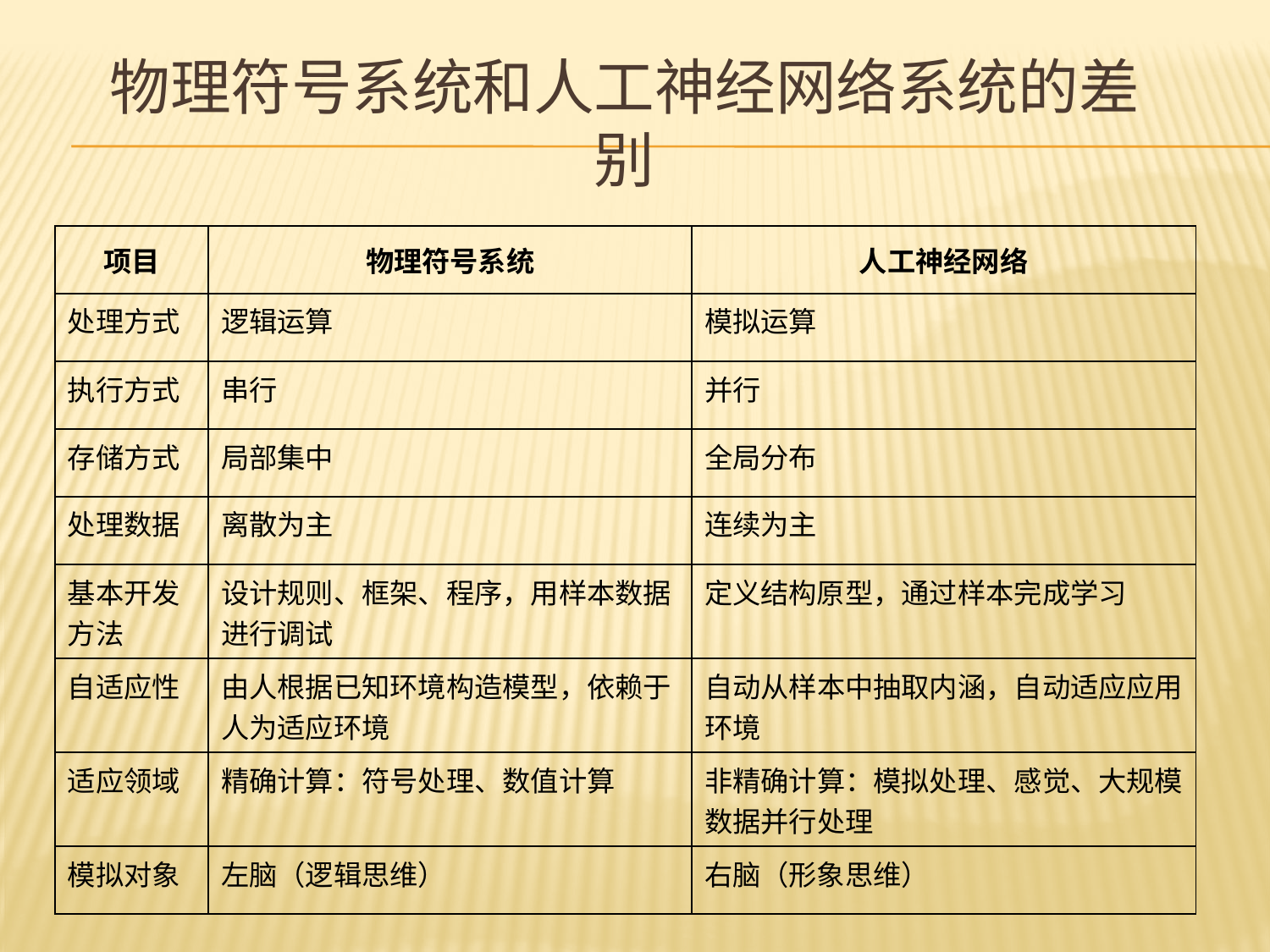

# 物理符号系统和人工神经网络系统的差别
| 项目 | 物理符号系统 | 人工神经网络 |
| --- | --- | --- |
| 处理方式 | 逻辑运算 | 模拟运算 |
| 执行方式 | 串行 | 并行 |
| 存储方式 | 局部集中 | 全局分布 |
| 处理数据 | 离散为主 | 连续为主 |
| 基本开发方法 | 设计规则、框架、程序，用样本数据进行调试 | 定义结构原型，通过样本完成学习 |
| 自适应性 | 由人根据已知环境构造模型，依赖于人为适应环境 | 自动从样本中抽取内涵，自动适应应用环境 |
| 适应领域 | 精确计算：符号处理、数值计算 | 非精确计算：模拟处理、感觉、大规模数据并行处理 |
| 模拟对象 | 左脑（逻辑思维） | 右脑（形象思维） |
19